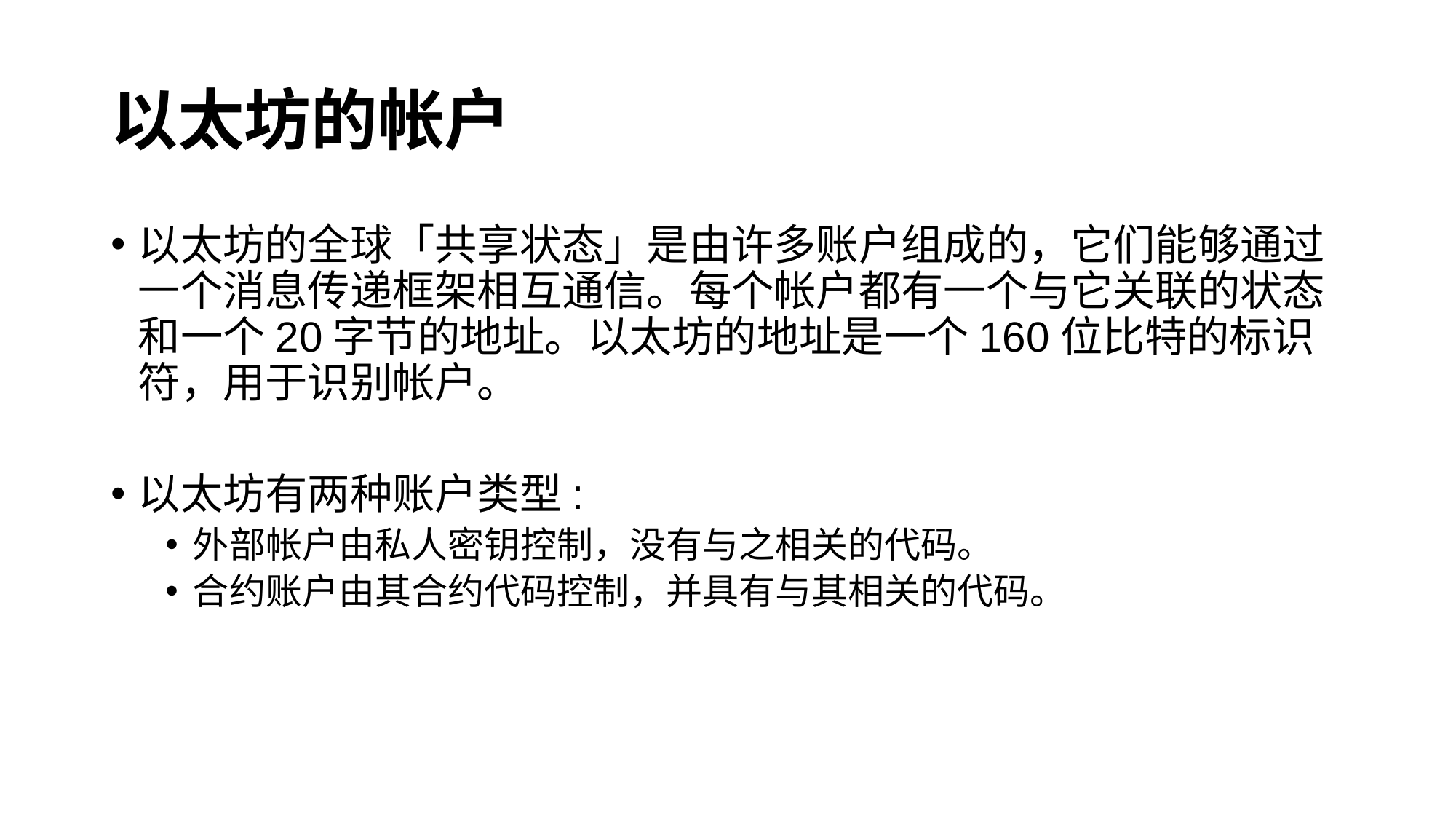

# 以太坊的帐户
以太坊的全球「共享状态」是由许多账户组成的，它们能够通过一个消息传递框架相互通信。每个帐户都有一个与它关联的状态和一个20字节的地址。以太坊的地址是一个160位比特的标识符，用于识别帐户。
以太坊有两种账户类型:
外部帐户由私人密钥控制，没有与之相关的代码。
合约账户由其合约代码控制，并具有与其相关的代码。